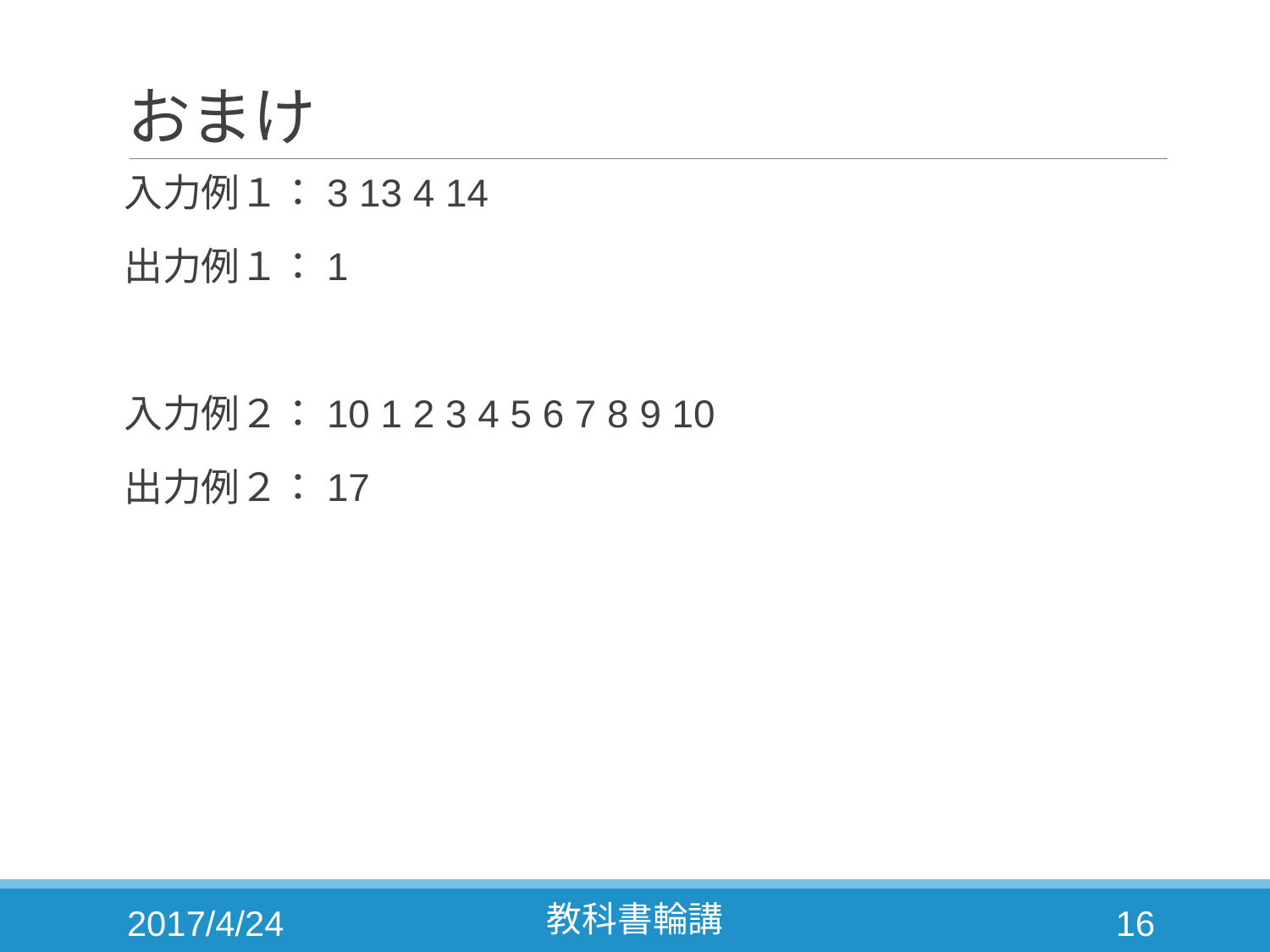

# おまけ
入力例１：3 13 4 14
出力例１：1

入力例２：10 1 2 3 4 5 6 7 8 9 10
出力例２：17
2017/4/24
教科書輪講
16